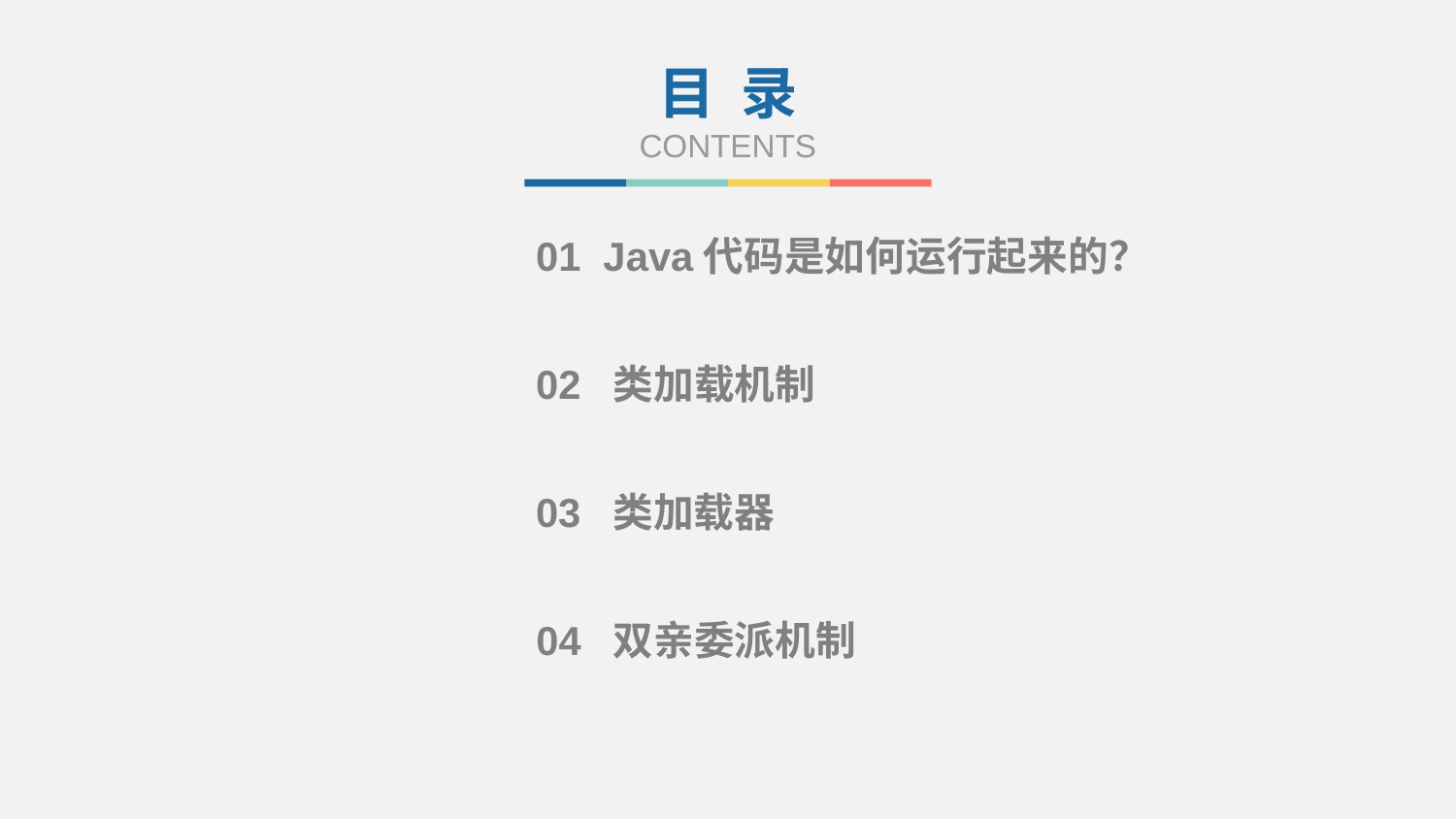

目  录
CONTENTS

01  Java代码是如何运行起来的？
02  类加载机制
03  类加载器
04  双亲委派机制